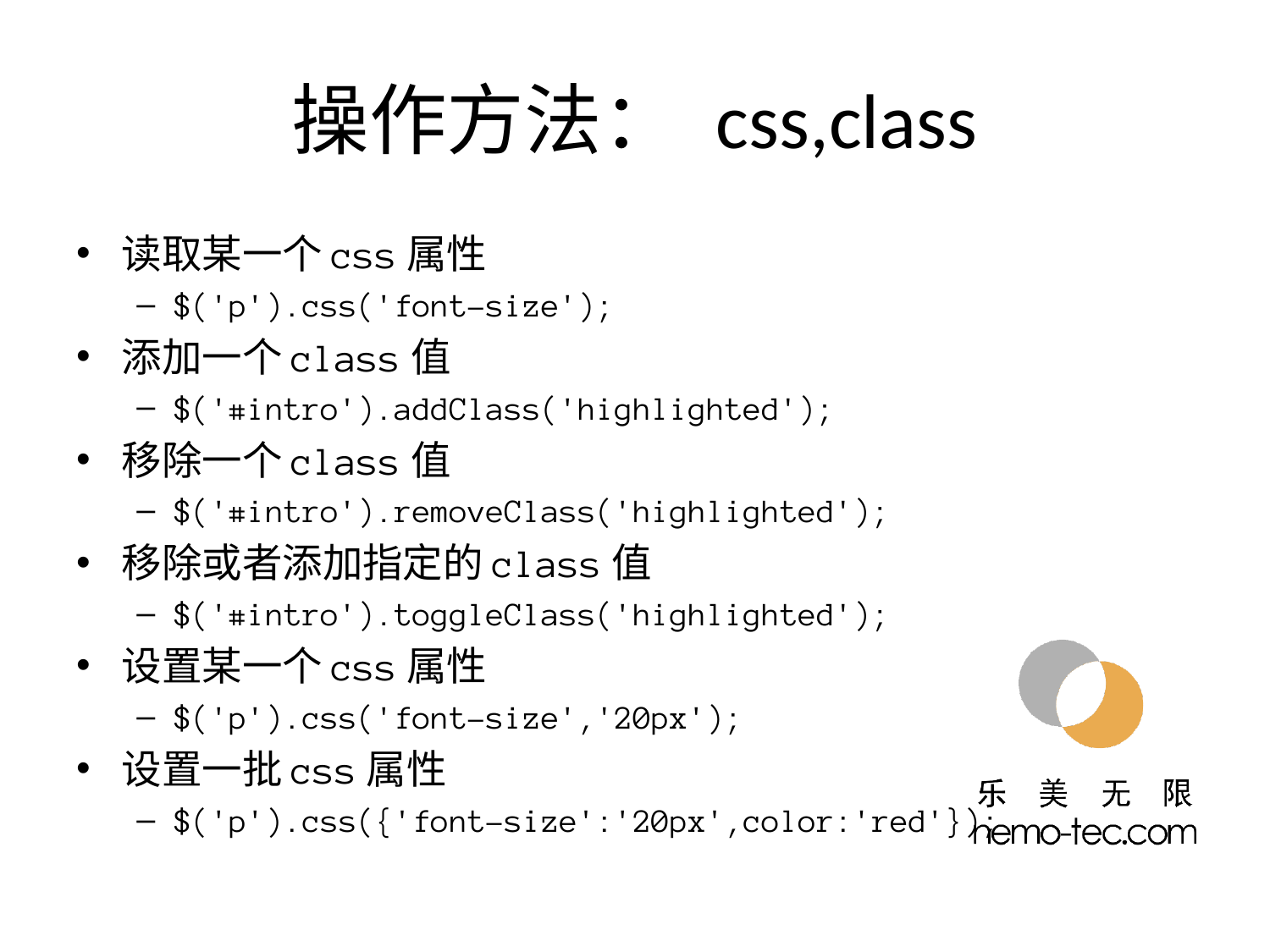

# 操作方法： css,class
读取某一个css属性
$('p').css('font-size');
添加一个class值
$('#intro').addClass('highlighted');
移除一个class值
$('#intro').removeClass('highlighted');
移除或者添加指定的class值
$('#intro').toggleClass('highlighted');
设置某一个css属性
$('p').css('font-size','20px');
设置一批css属性
$('p').css({'font-size':'20px',color:'red'});